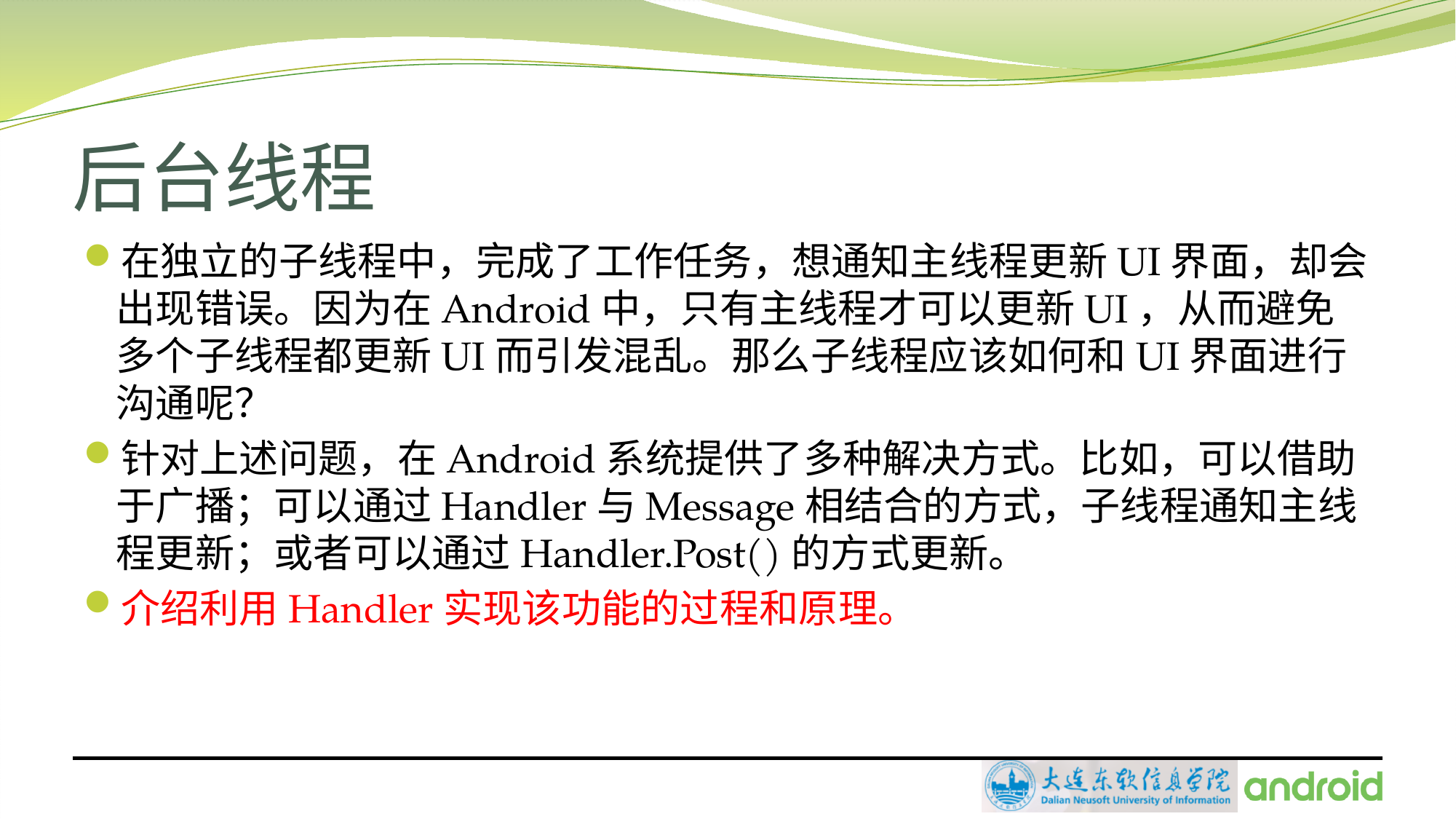

# 后台线程
在独立的子线程中，完成了工作任务，想通知主线程更新UI界面，却会出现错误。因为在Android中，只有主线程才可以更新UI，从而避免多个子线程都更新UI而引发混乱。那么子线程应该如何和UI界面进行沟通呢？
针对上述问题，在Android系统提供了多种解决方式。比如，可以借助于广播；可以通过Handler与Message相结合的方式，子线程通知主线程更新；或者可以通过Handler.Post()的方式更新。
介绍利用Handler实现该功能的过程和原理。